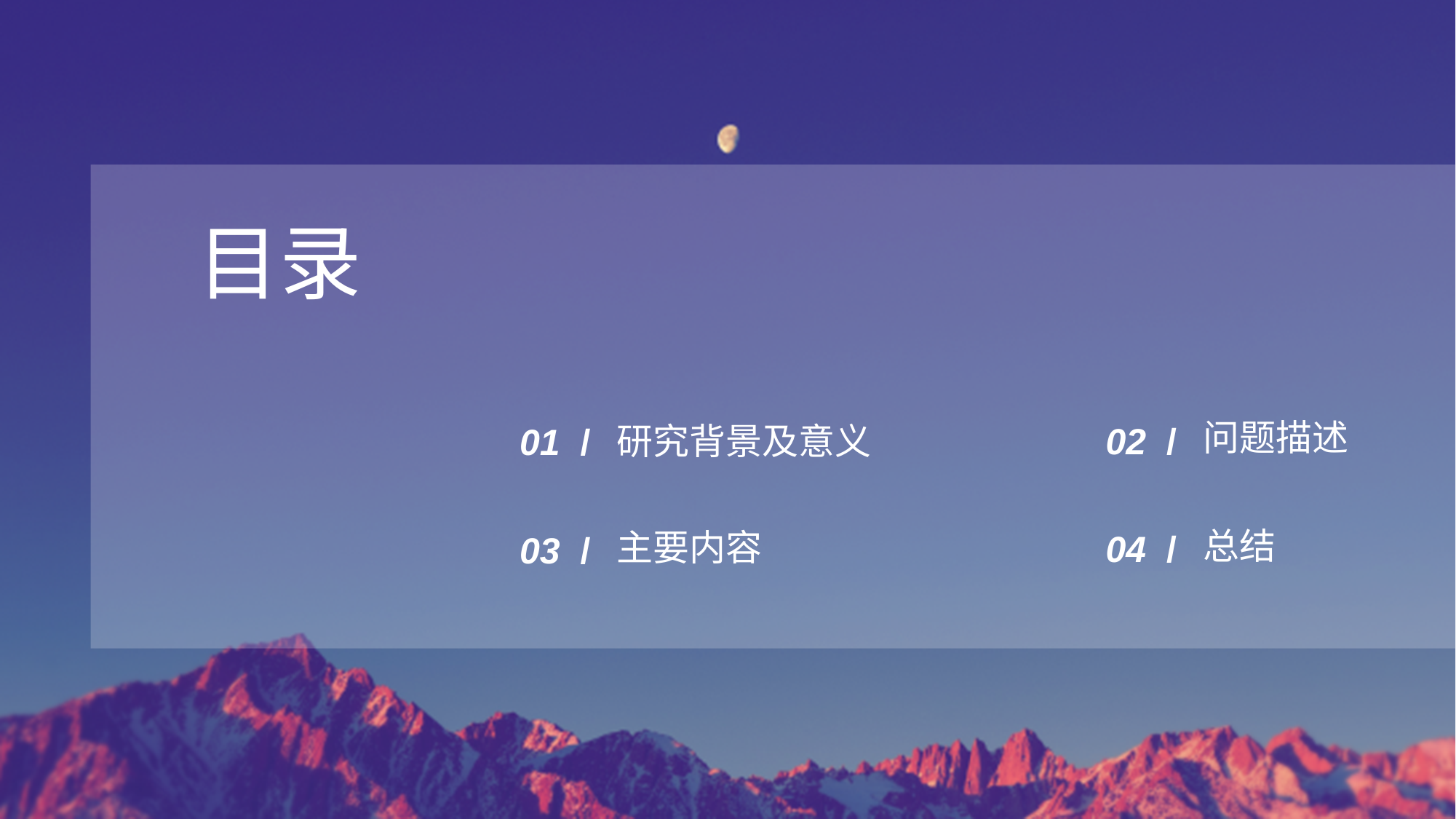

目录
问题描述
研究背景及意义
02  /
01  /
总结
主要内容
04  /
03  /